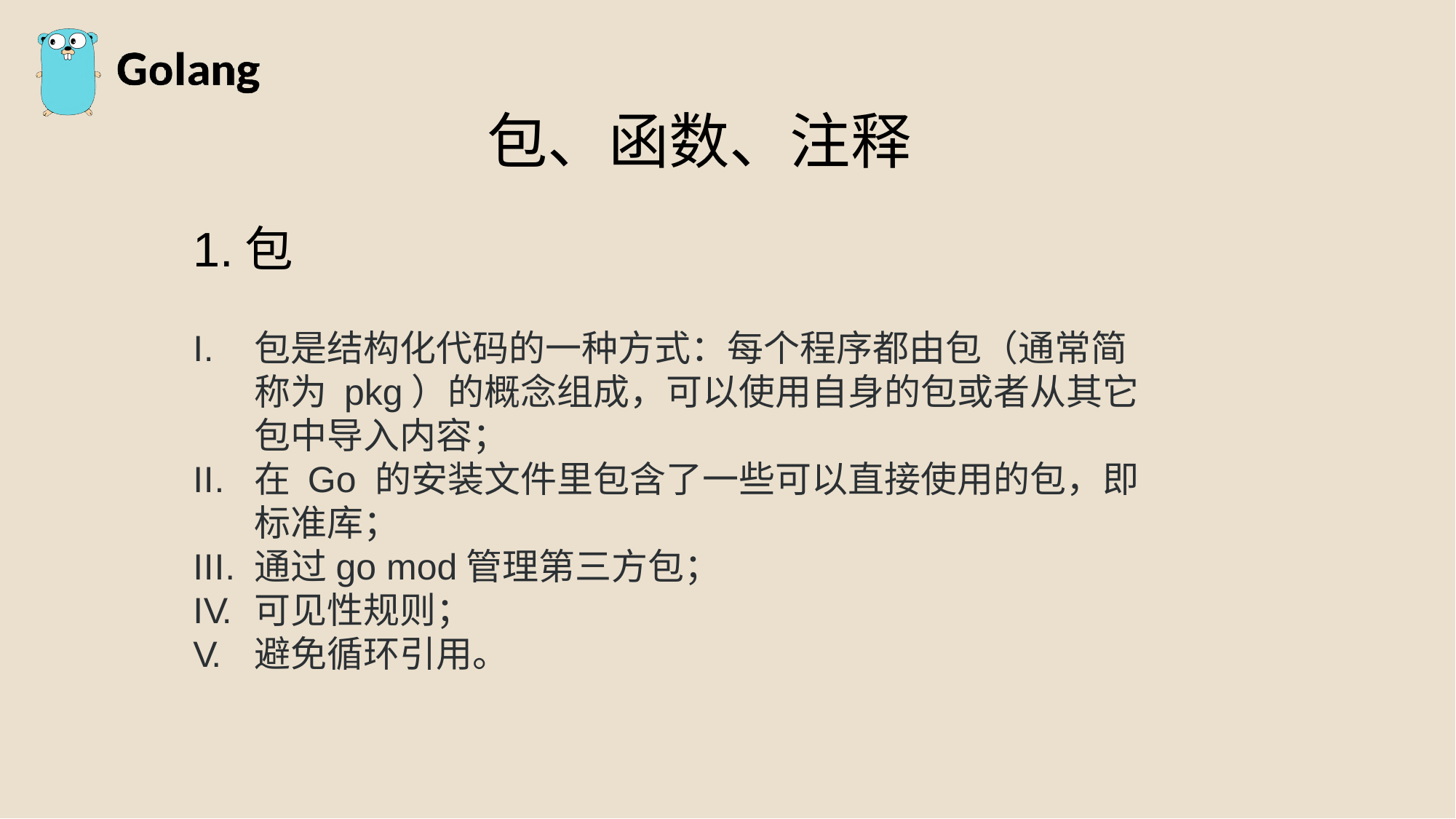

包、函数、注释
1.包
包是结构化代码的一种方式：每个程序都由包（通常简称为 pkg）的概念组成，可以使用自身的包或者从其它包中导入内容；
在 Go 的安装文件里包含了一些可以直接使用的包，即标准库；
通过go mod管理第三方包；
可见性规则；
避免循环引用。